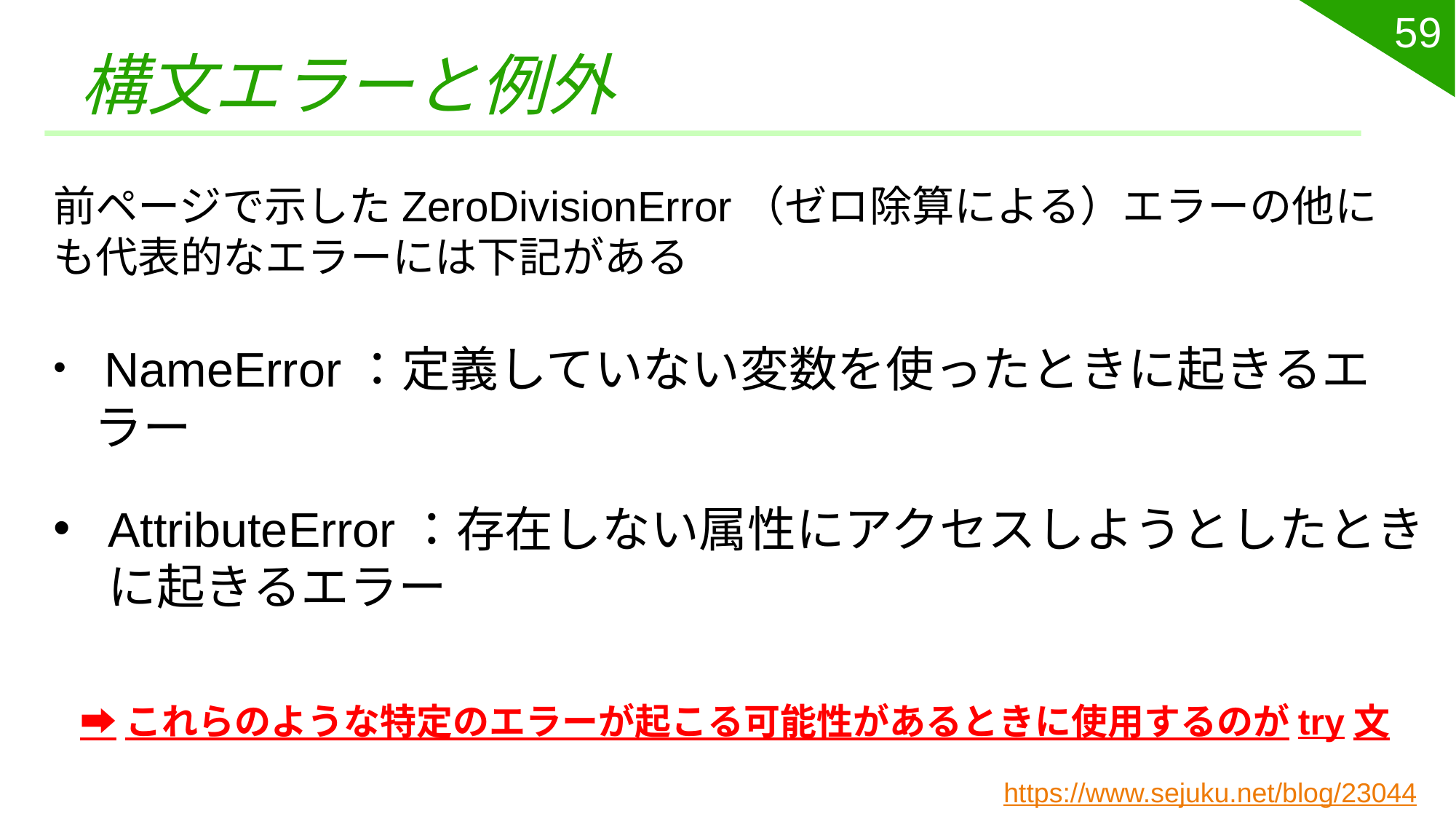

59
# 構文エラーと例外
前ページで示したZeroDivisionError（ゼロ除算による）エラーの他にも代表的なエラーには下記がある

 NameError：定義していない変数を使ったときに起きるエラー

AttributeError：存在しない属性にアクセスしようとしたときに起きるエラー
➡これらのような特定のエラーが起こる可能性があるときに使用するのがtry文
https://www.sejuku.net/blog/23044